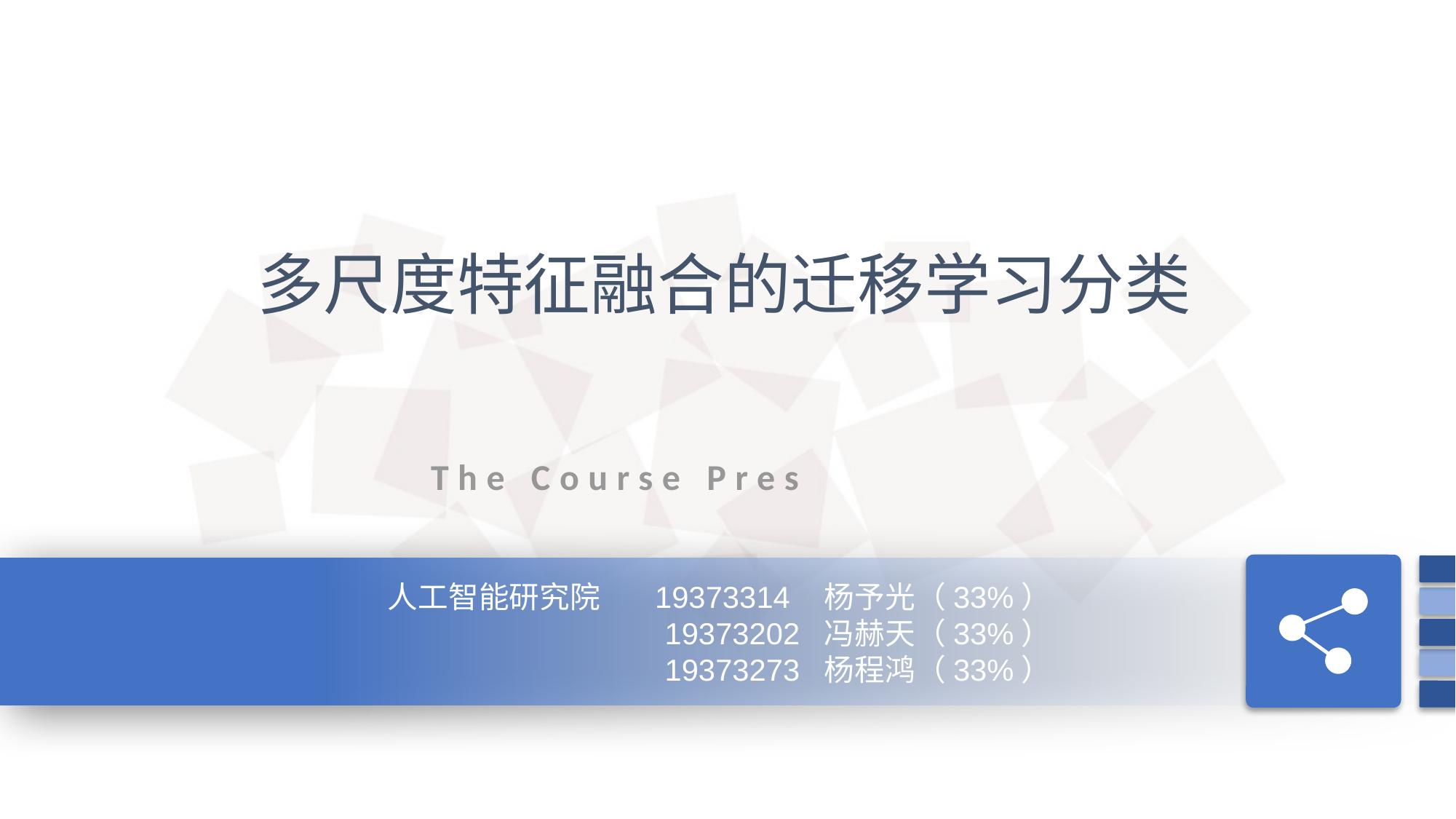

多尺度特征融合的迁移学习分类
The Course Presentation

人工智能研究院       19373314	杨予光（33%）
		       19373202	冯赫天（33%）
		       19373273	杨程鸿（33%）